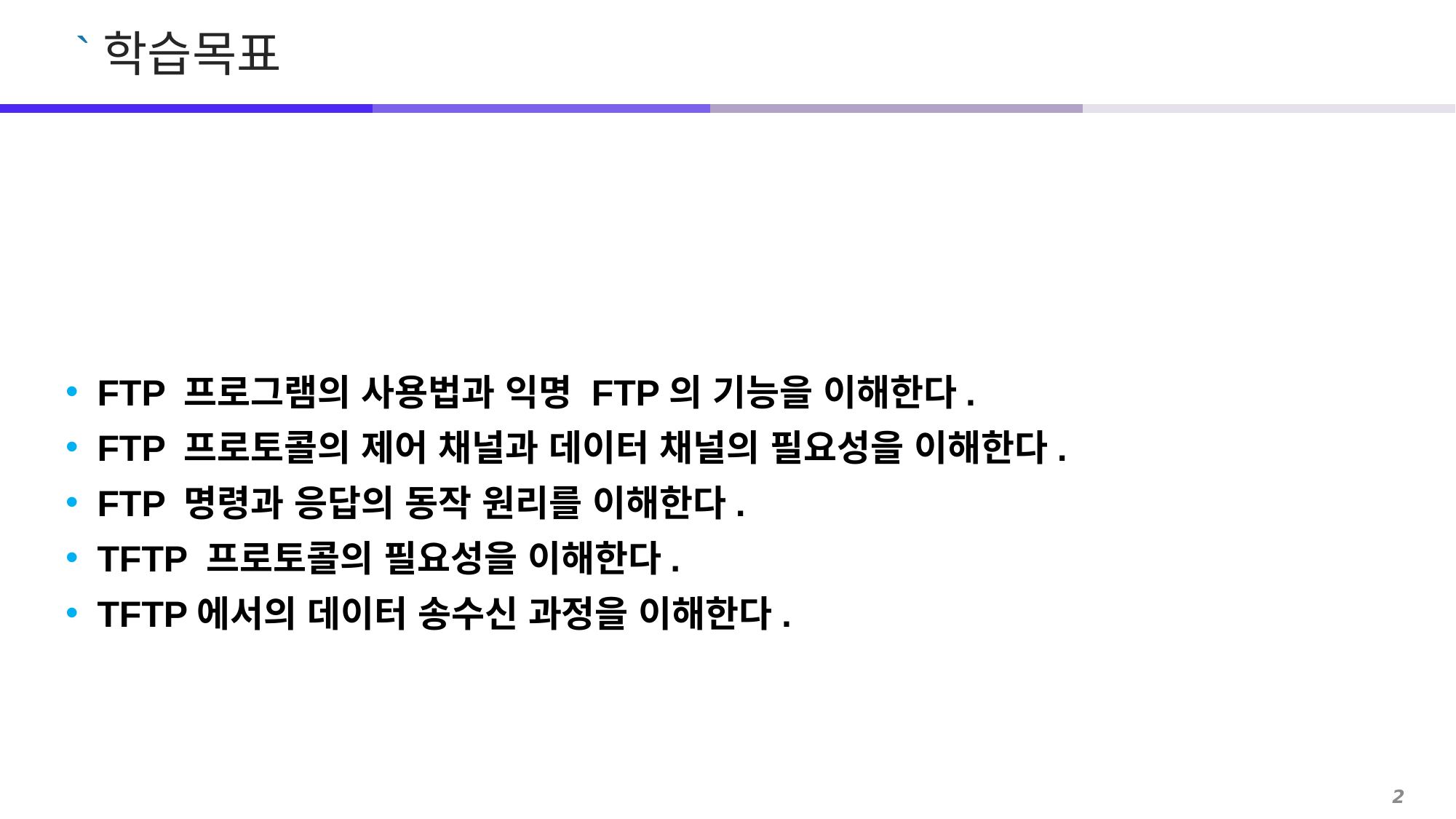

FTP 프로그램의 사용법과 익명 FTP의 기능을 이해한다.
FTP 프로토콜의 제어 채널과 데이터 채널의 필요성을 이해한다.
FTP 명령과 응답의 동작 원리를 이해한다.
TFTP 프로토콜의 필요성을 이해한다.
TFTP에서의 데이터 송수신 과정을 이해한다.